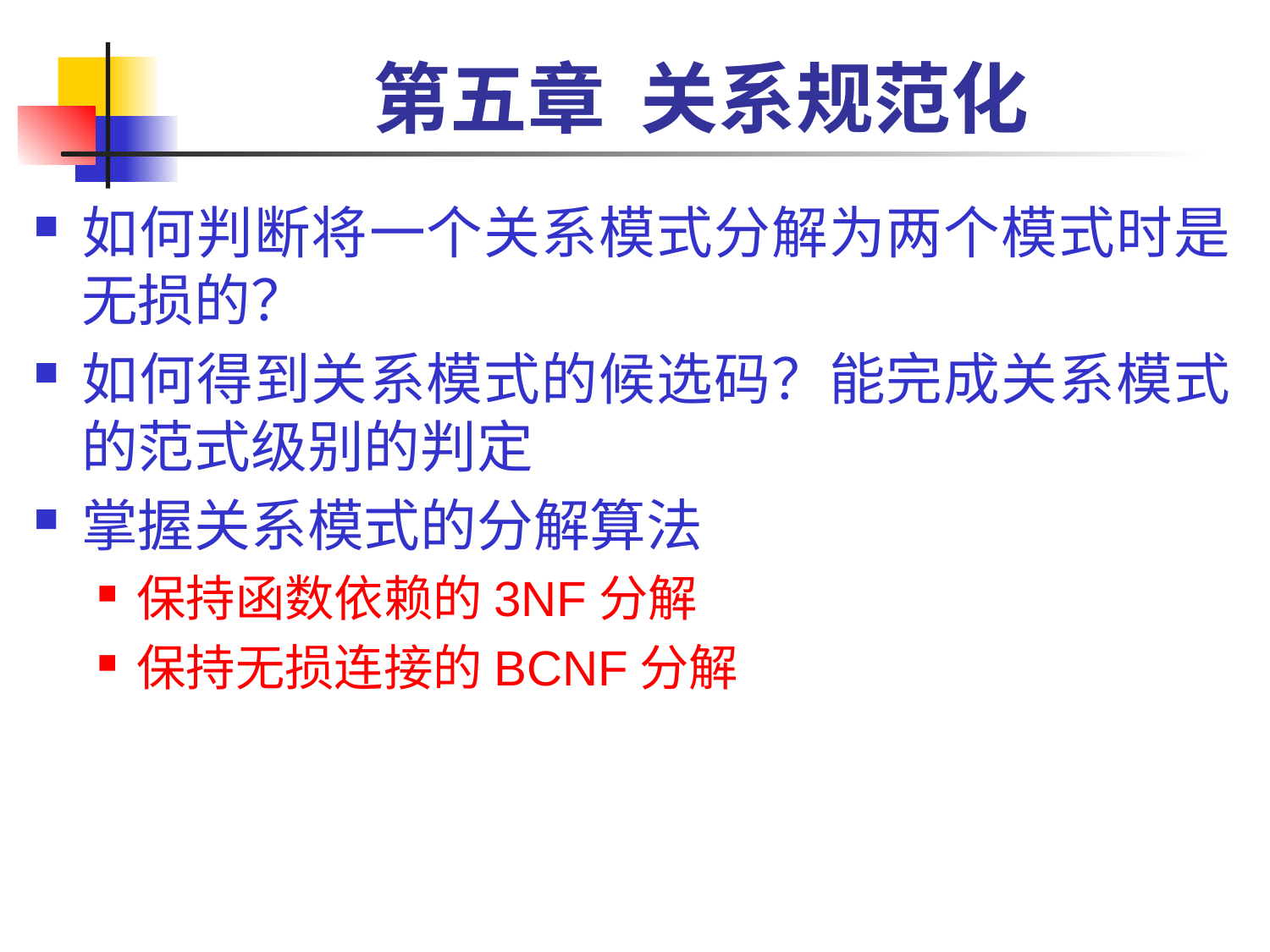

# 第五章  关系规范化
如何判断将一个关系模式分解为两个模式时是无损的？
如何得到关系模式的候选码？能完成关系模式的范式级别的判定
掌握关系模式的分解算法
保持函数依赖的3NF分解
保持无损连接的BCNF分解